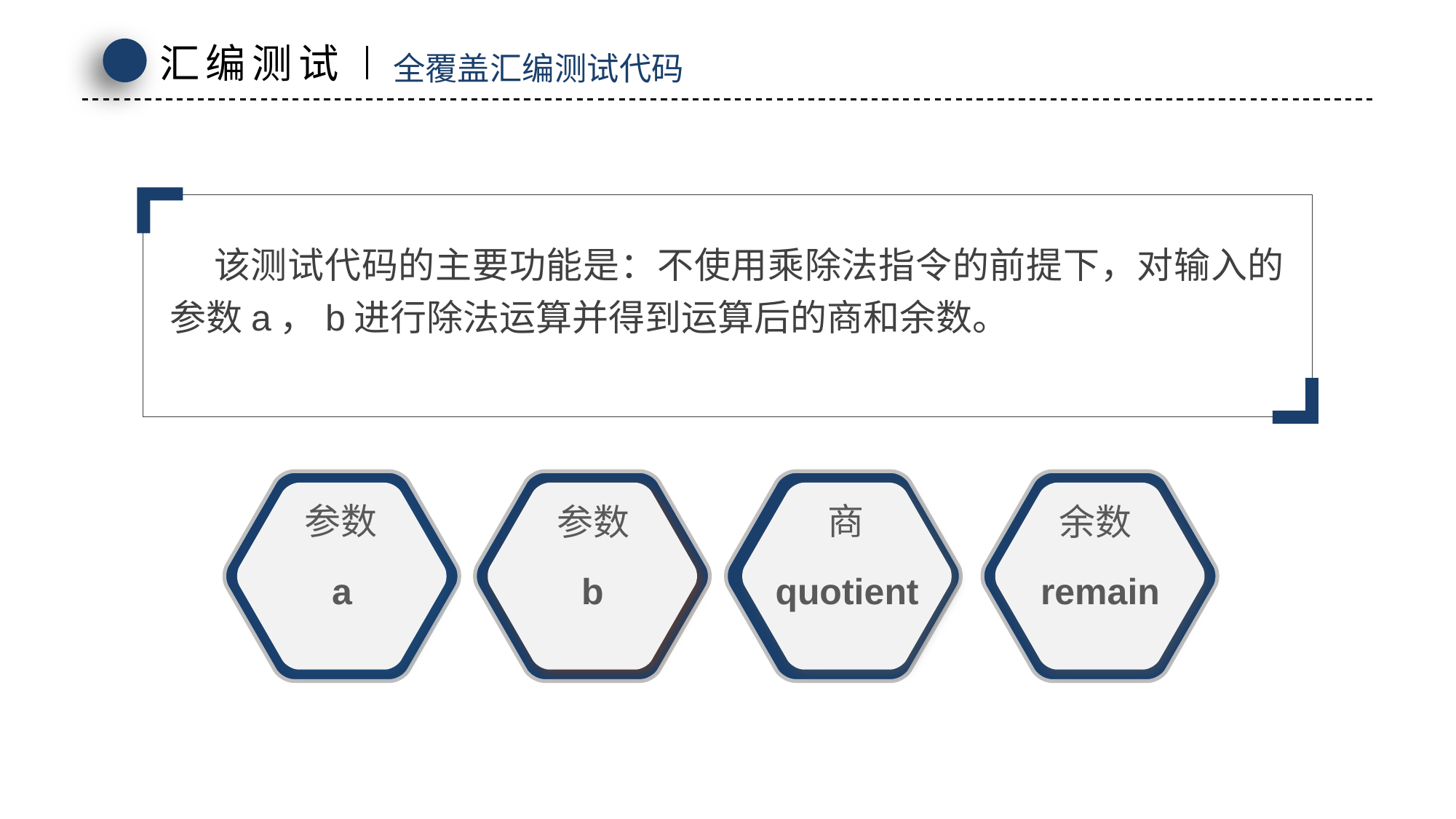

汇编测试

全覆盖汇编测试代码

    该测试代码的主要功能是：不使用乘除法指令的前提下，对输入的参数a，b进行除法运算并得到运算后的商和余数。

参数
商
参数
余数
remain
a
b
quotient